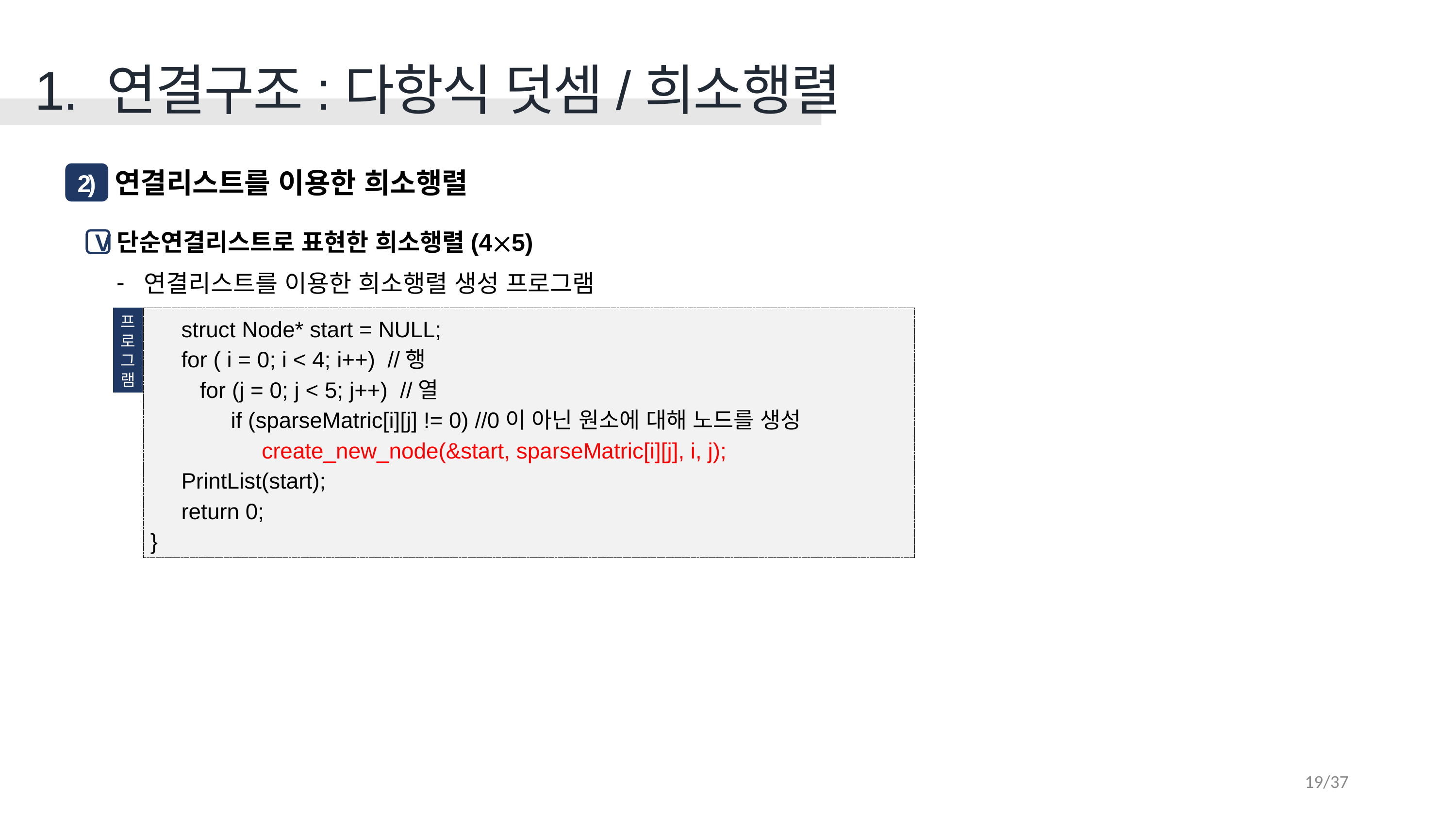

1. 연결구조:다항식 덧셈/희소행렬

연결리스트를 이용한 희소행렬
2)
단순연결리스트로 표현한 희소행렬(4×5)

연결리스트를 이용한 희소행렬 생성 프로그램

V
프
로
그
램
     struct Node* start = NULL;
     for ( i = 0; i < 4; i++)  //행
        for (j = 0; j < 5; j++)  //열
             if (sparseMatric[i][j] != 0) //0이 아닌 원소에 대해 노드를 생성
                  create_new_node(&start, sparseMatric[i][j], i, j);
     PrintList(start);
     return 0;
}
19/37